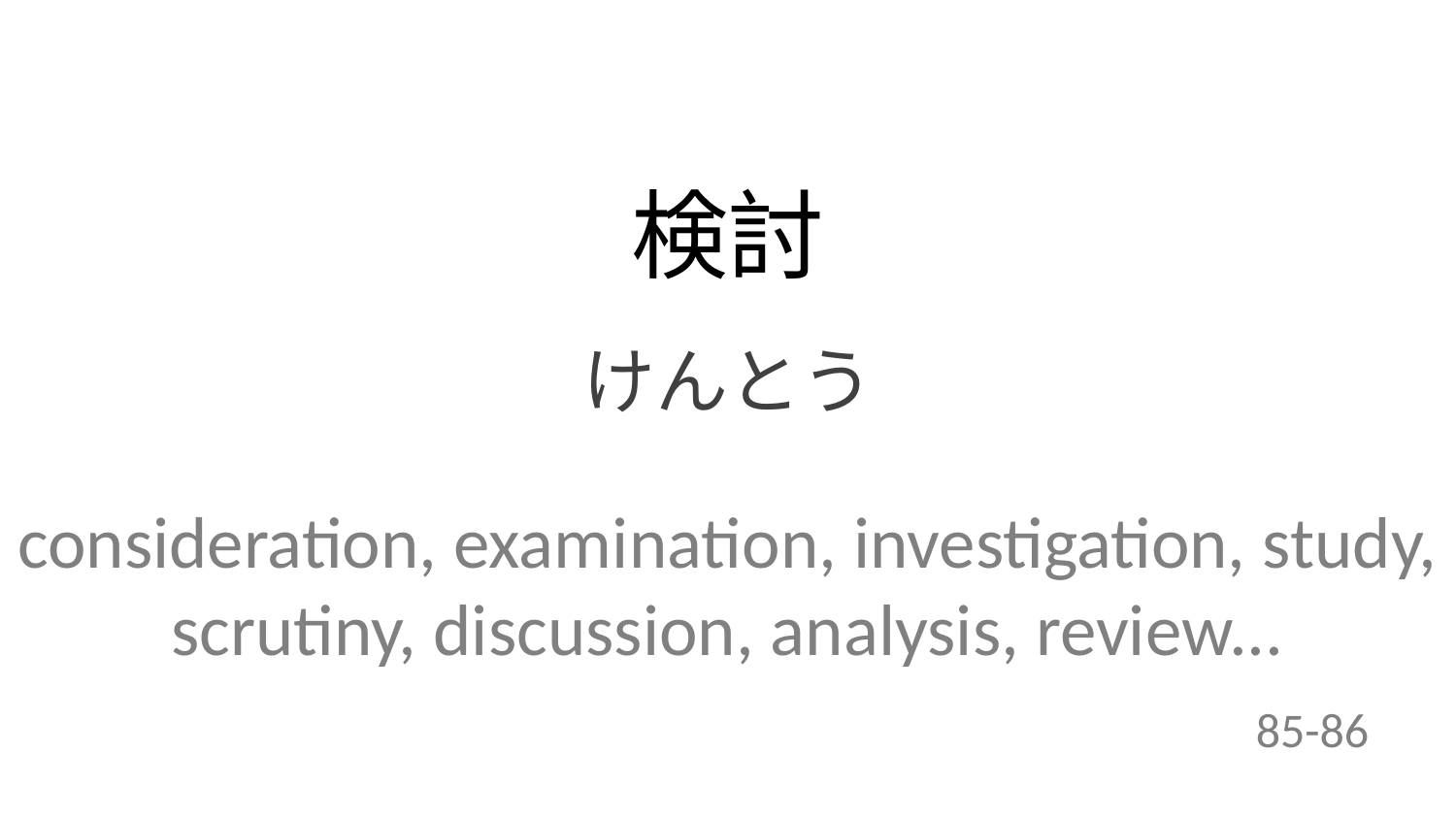

検討

けんとう
consideration, examination, investigation, study, scrutiny, discussion, analysis, review...
85-86